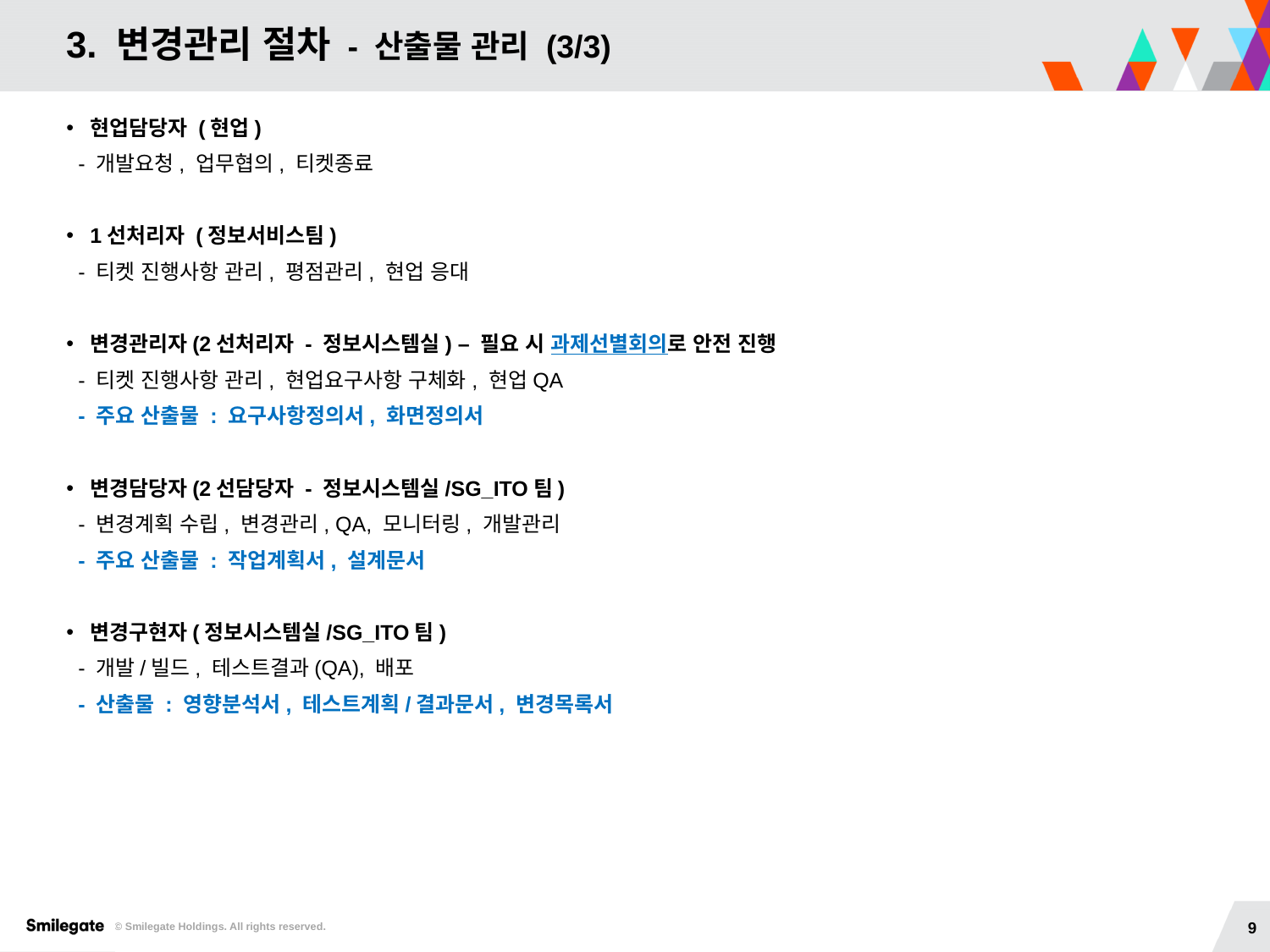

# 3. 변경관리 절차 - 산출물 관리 (3/3)
현업담당자 (현업)
  - 개발요청, 업무협의, 티켓종료

1선처리자 (정보서비스팀)
  - 티켓 진행사항 관리, 평점관리, 현업 응대

변경관리자(2선처리자 - 정보시스템실) – 필요 시 과제선별회의로 안전 진행
  - 티켓 진행사항 관리, 현업요구사항 구체화, 현업QA
  - 주요 산출물 : 요구사항정의서, 화면정의서

변경담당자(2선담당자 - 정보시스템실/SG_ITO팀)
  - 변경계획 수립, 변경관리, QA, 모니터링, 개발관리
  - 주요 산출물 : 작업계획서, 설계문서

변경구현자(정보시스템실/SG_ITO팀)
  - 개발/빌드, 테스트결과(QA), 배포
  - 산출물 : 영향분석서, 테스트계획/결과문서, 변경목록서
9